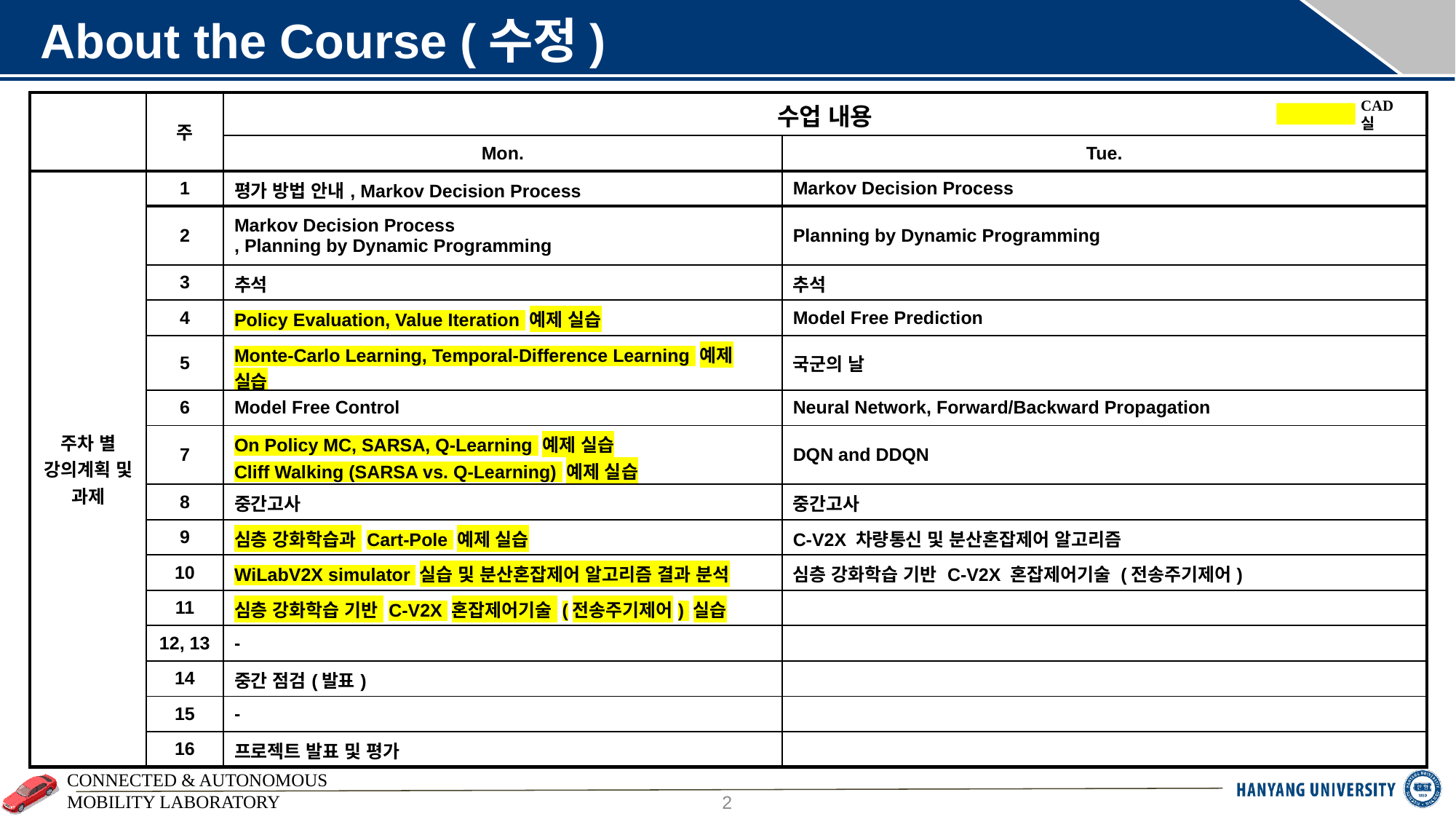

# About the Course (수정)
|  | 주 | 수업 내용 |  |
| --- | --- | --- | --- |
|  |  | Mon. | Tue. |
| 주차 별 강의계획 및 과제 | 1 | 평가 방법 안내, Markov Decision Process | Markov Decision Process |
|  | 2 | Markov Decision Process , Planning by Dynamic Programming | Planning by Dynamic Programming |
|  | 3 | 추석 | 추석 |
|  | 4 | Policy Evaluation, Value Iteration 예제 실습 | Model Free Prediction |
|  | 5 | Monte-Carlo Learning, Temporal-Difference Learning 예제 실습 | 국군의 날 |
|  | 6 | Model Free Control | Neural Network, Forward/Backward Propagation |
|  | 7 | On Policy MC, SARSA, Q-Learning 예제 실습 Cliff Walking (SARSA vs. Q-Learning) 예제 실습 | DQN and DDQN |
|  | 8 | 중간고사 | 중간고사 |
|  | 9 | 심층 강화학습과 Cart-Pole 예제 실습 | C-V2X 차량통신 및 분산혼잡제어 알고리즘 |
|  | 10 | WiLabV2X simulator 실습 및 분산혼잡제어 알고리즘 결과 분석 | 심층 강화학습 기반 C-V2X 혼잡제어기술 (전송주기제어) |
|  | 11 | 심층 강화학습 기반 C-V2X 혼잡제어기술 (전송주기제어) 실습 |  |
|  | 12, 13 | - |  |
|  | 14 | 중간 점검(발표) |  |
|  | 15 | - |  |
|  | 16 | 프로젝트 발표 및 평가 |  |

CAD 실